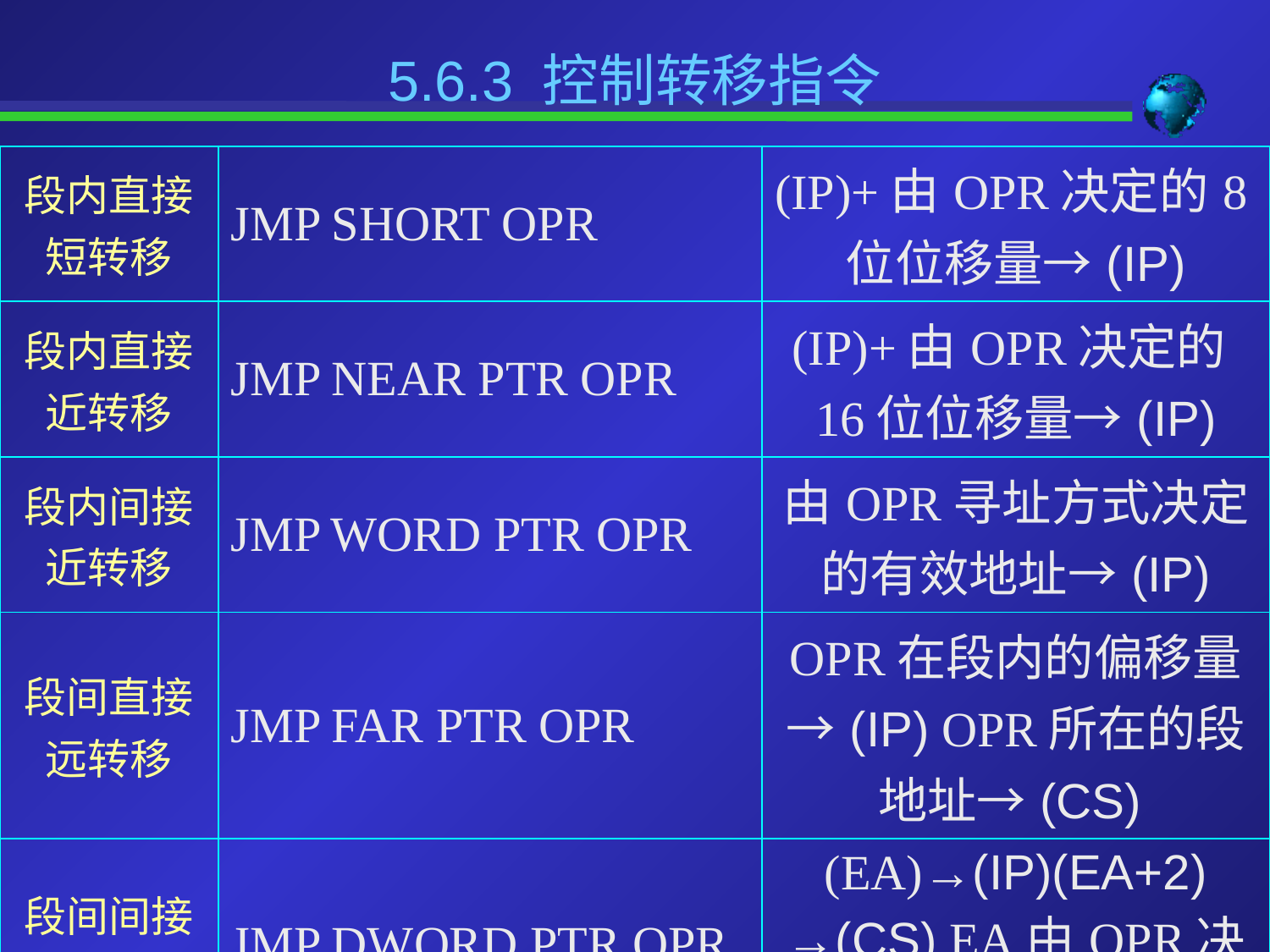

# 5.6.3 控制转移指令
| 段内直接短转移 | JMP SHORT OPR | (IP)+由OPR决定的8位位移量→(IP) |
| --- | --- | --- |
| 段内直接近转移 | JMP NEAR PTR OPR | (IP)+由OPR决定的16位位移量→(IP) |
| 段内间接近转移 | JMP WORD PTR OPR | 由OPR寻址方式决定的有效地址→(IP) |
| 段间直接远转移 | JMP FAR PTR OPR | OPR在段内的偏移量→(IP) OPR所在的段地址→(CS) |
| 段间间接远转移 | JMP DWORD PTR OPR | (EA)→(IP)(EA+2) →(CS) EA由OPR决定 |
71